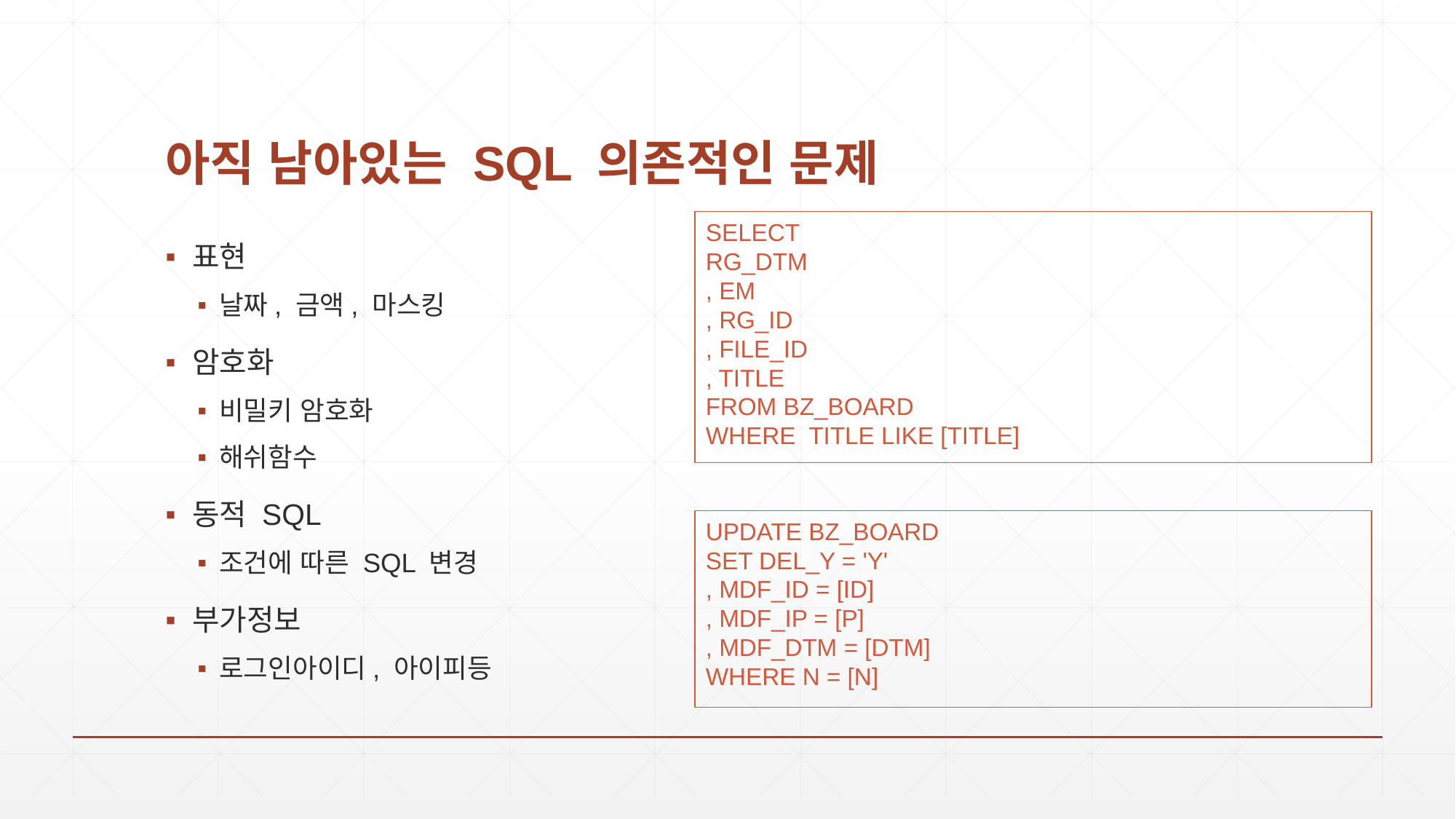

# 아직 남아있는 SQL 의존적인 문제
SELECT
RG_DTM
, EM
, RG_ID
, FILE_ID
, TITLE
FROM BZ_BOARD
WHERE  TITLE LIKE [TITLE]

표현
날짜, 금액, 마스킹
암호화
비밀키 암호화
해쉬함수
동적 SQL
조건에 따른 SQL 변경
부가정보
로그인아이디, 아이피등

UPDATE BZ_BOARD
SET DEL_Y = 'Y'
, MDF_ID = [ID]
, MDF_IP = [P]
, MDF_DTM = [DTM]
WHERE N = [N]